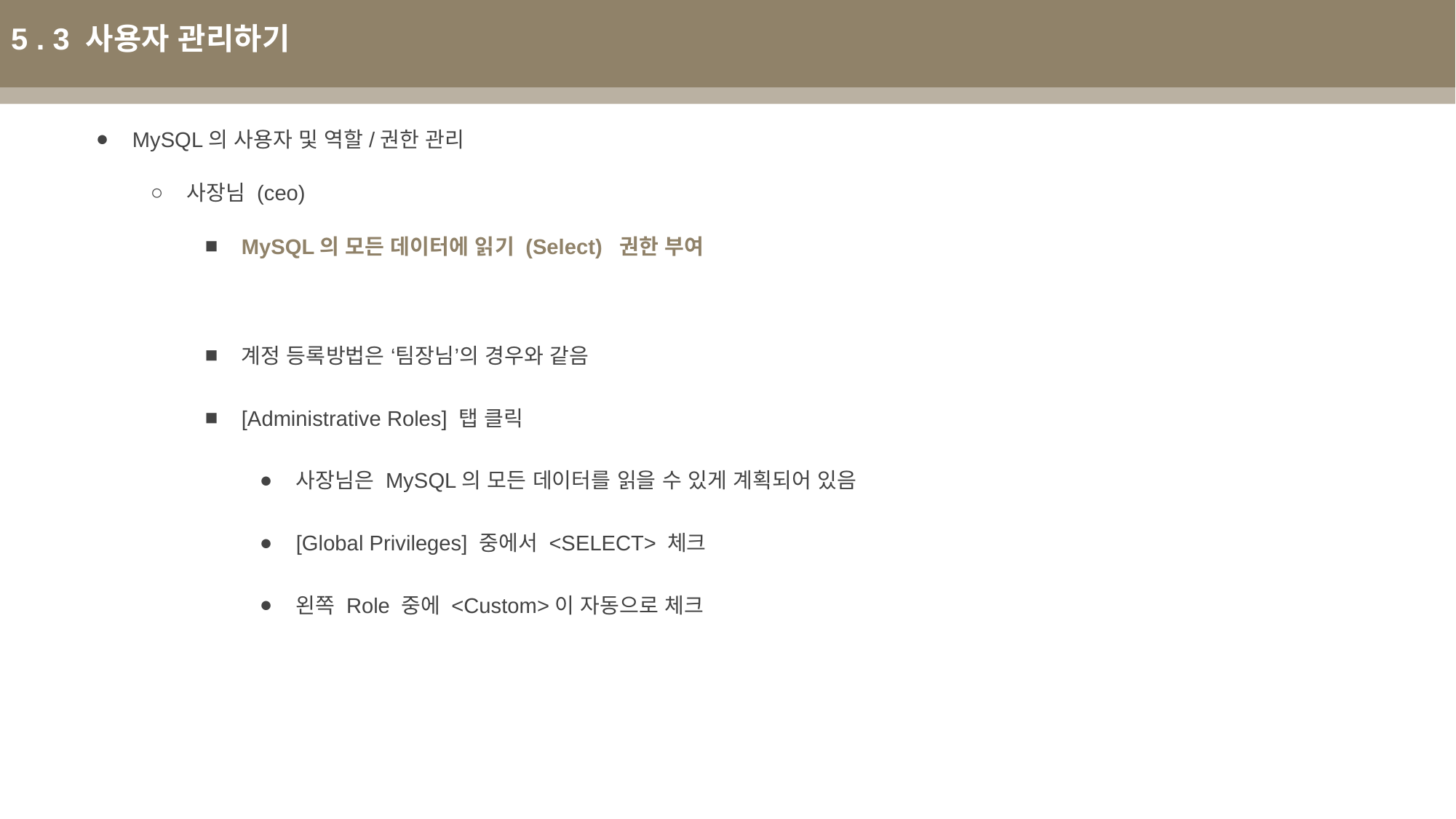

5 . 3 사용자 관리하기
MySQL의 사용자 및 역할/권한 관리
사장님 (ceo)
MySQL의 모든 데이터에 읽기 (Select)  권한 부여

계정 등록방법은 ‘팀장님’의 경우와 같음
[Administrative Roles] 탭 클릭
사장님은 MySQL의 모든 데이터를 읽을 수 있게 계획되어 있음
[Global Privileges] 중에서 <SELECT> 체크
왼쪽 Role 중에 <Custom>이 자동으로 체크